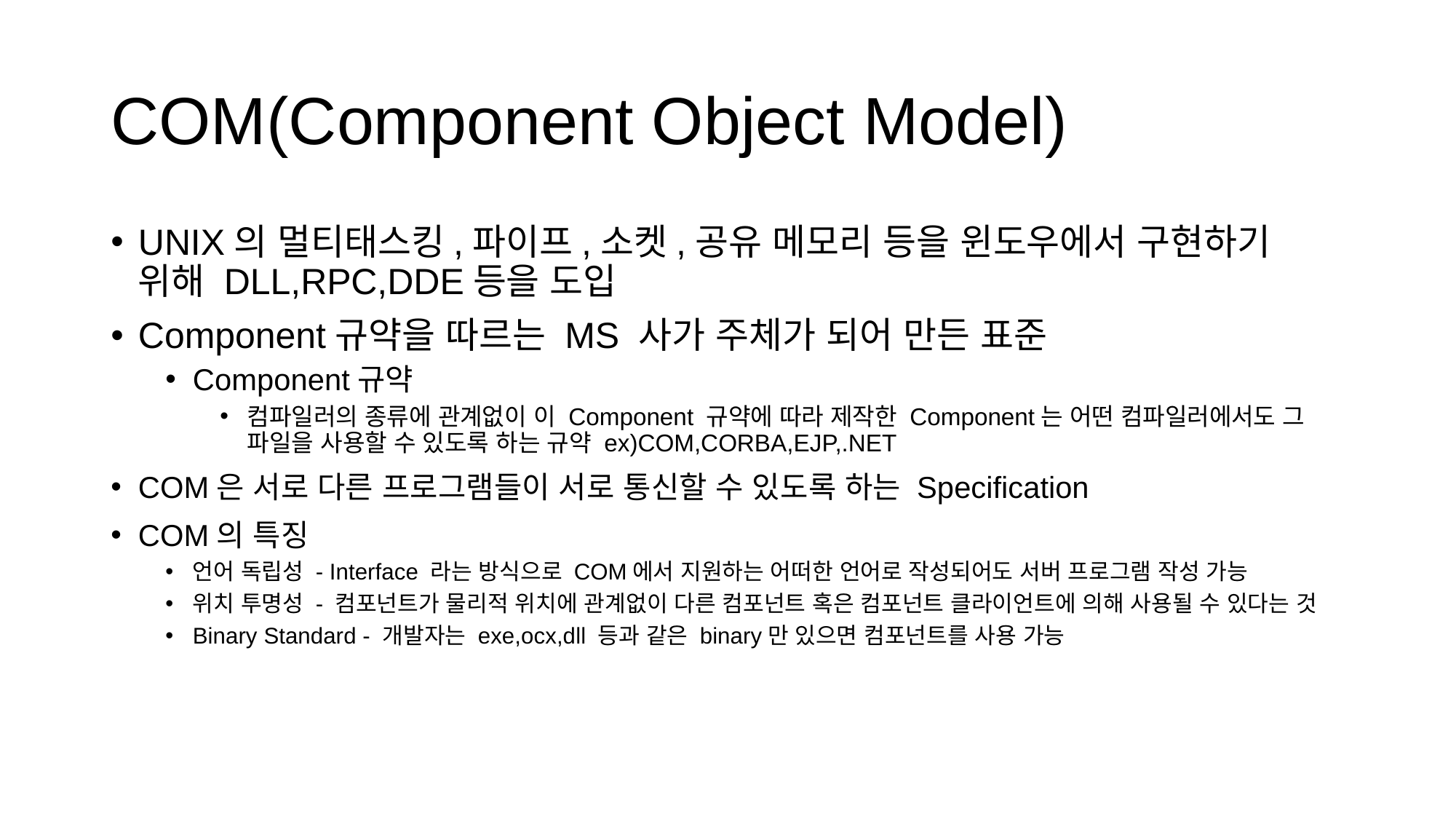

# COM(Component Object Model)
UNIX의 멀티태스킹,파이프,소켓,공유 메모리 등을 윈도우에서 구현하기 위해 DLL,RPC,DDE등을 도입
Component규약을 따르는 MS 사가 주체가 되어 만든 표준
Component규약
컴파일러의 종류에 관계없이 이 Component 규약에 따라 제작한 Component는 어떤 컴파일러에서도 그 파일을 사용할 수 있도록 하는 규약 ex)COM,CORBA,EJP,.NET
COM은 서로 다른 프로그램들이 서로 통신할 수 있도록 하는 Specification
COM의 특징
언어 독립성 - Interface 라는 방식으로 COM에서 지원하는 어떠한 언어로 작성되어도 서버 프로그램 작성 가능
위치 투명성 - 컴포넌트가 물리적 위치에 관계없이 다른 컴포넌트 혹은 컴포넌트 클라이언트에 의해 사용될 수 있다는 것
Binary Standard - 개발자는 exe,ocx,dll 등과 같은 binary만 있으면 컴포넌트를 사용 가능